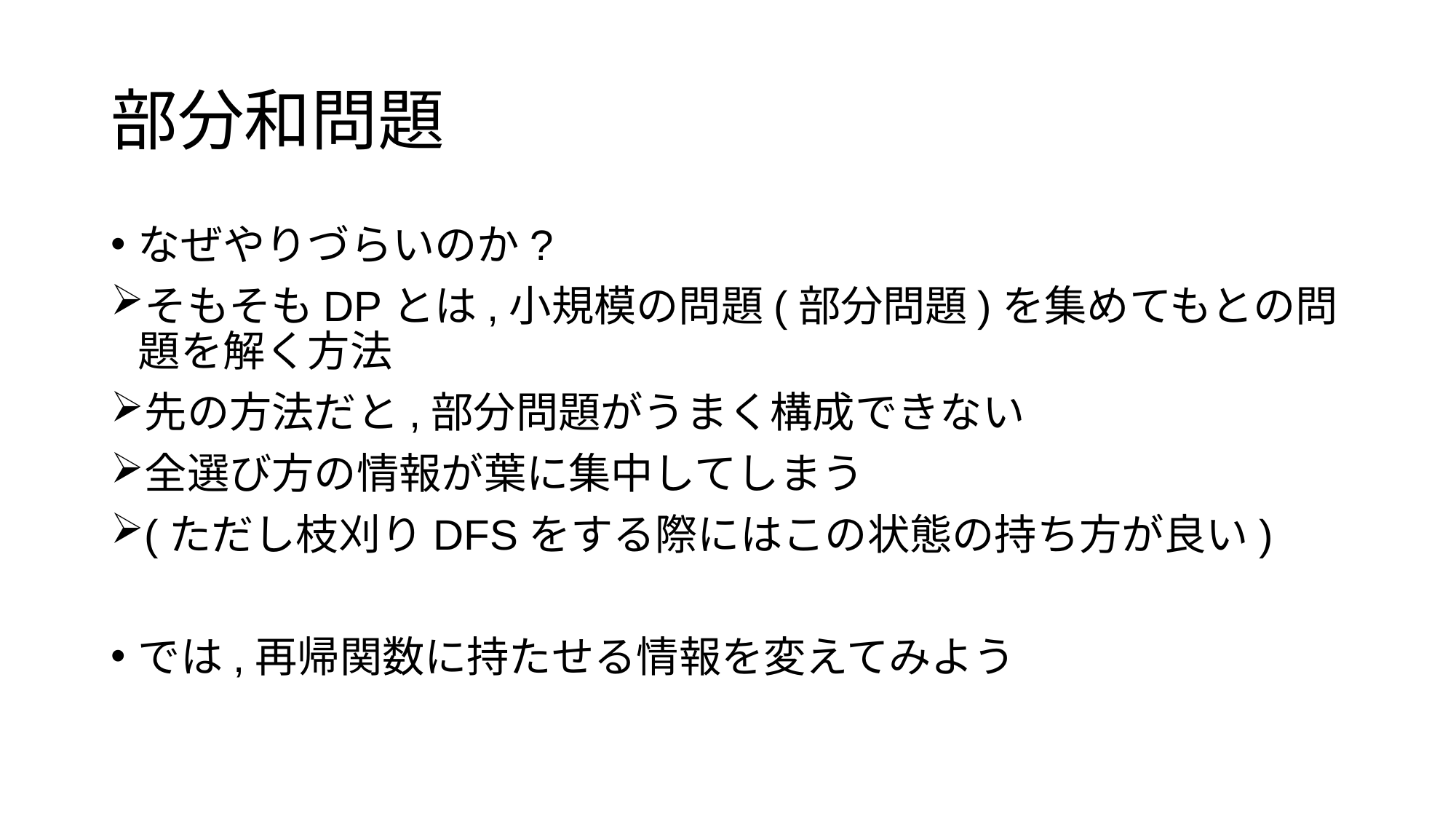

# 部分和問題
なぜやりづらいのか?
そもそもDPとは,小規模の問題(部分問題)を集めてもとの問題を解く方法
先の方法だと,部分問題がうまく構成できない
全選び方の情報が葉に集中してしまう
(ただし枝刈りDFSをする際にはこの状態の持ち方が良い)

では,再帰関数に持たせる情報を変えてみよう